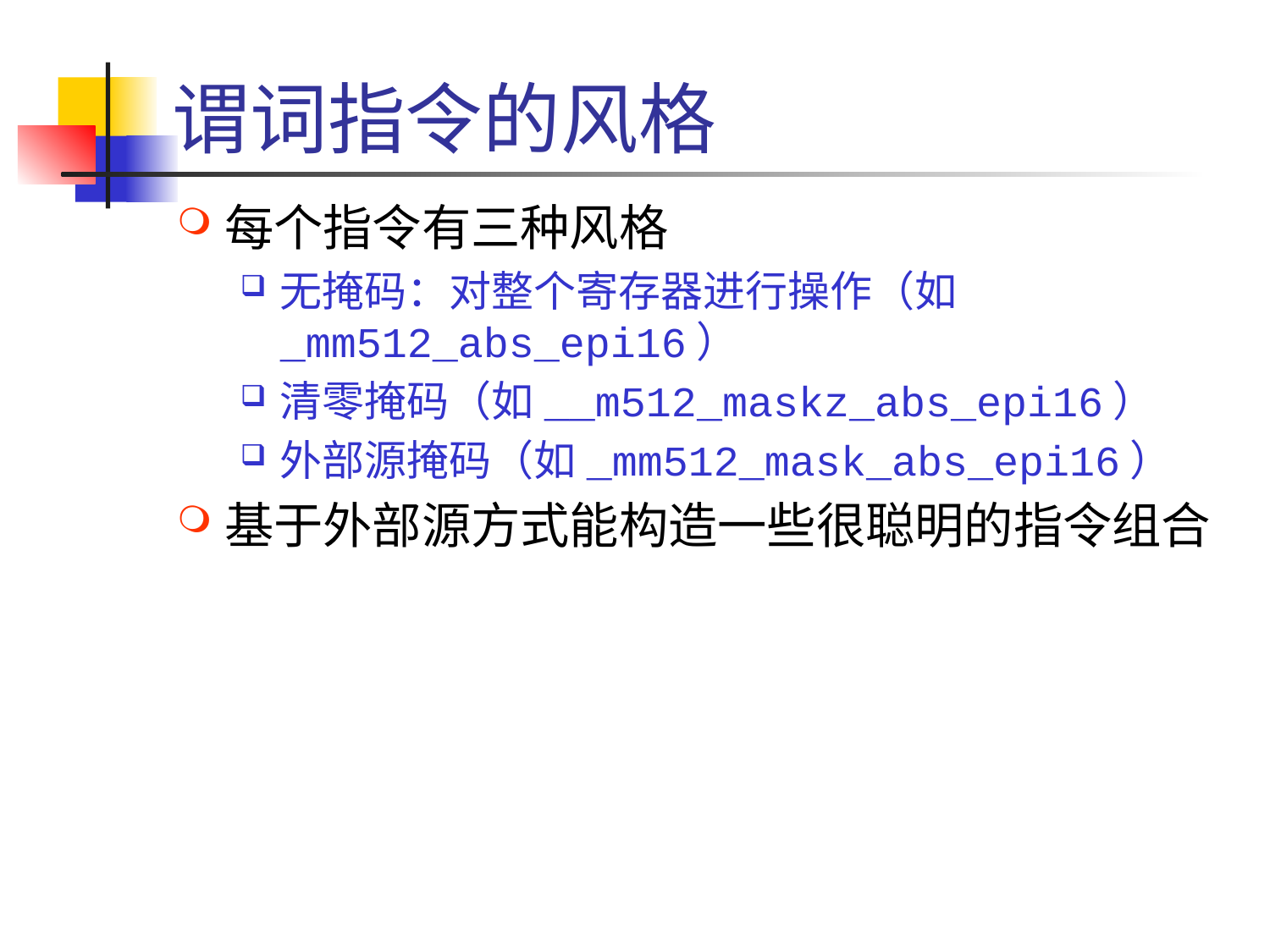

# 谓词指令的风格
每个指令有三种风格
无掩码：对整个寄存器进行操作（如_mm512_abs_epi16）
清零掩码（如__m512_maskz_abs_epi16）
外部源掩码（如_mm512_mask_abs_epi16）
基于外部源方式能构造一些很聪明的指令组合